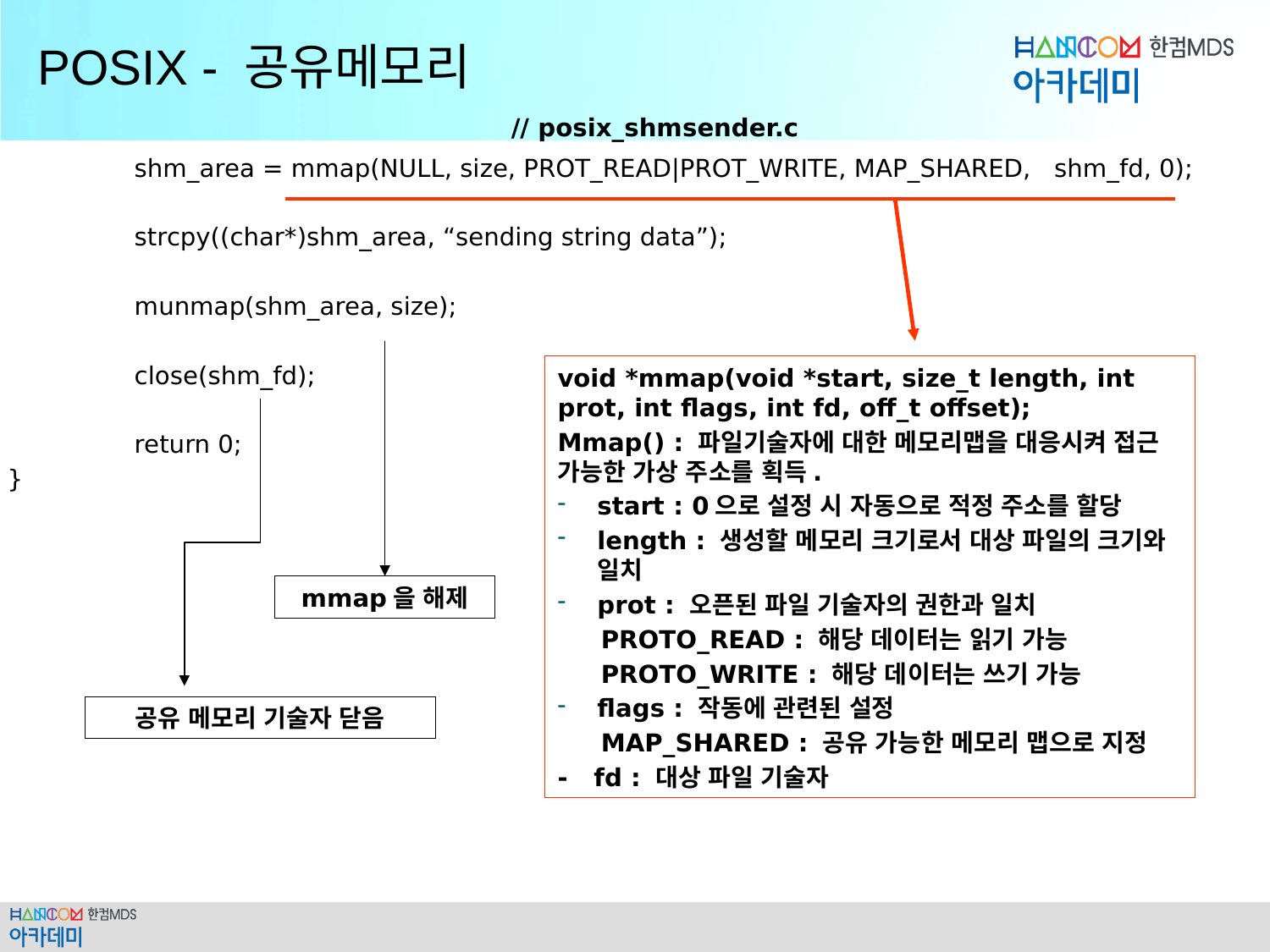

# POSIX - 공유메모리
// posix_shmsender.c
	shm_area = mmap(NULL, size, PROT_READ|PROT_WRITE, MAP_SHARED,   shm_fd, 0);

	strcpy((char*)shm_area, “sending string data”);

	munmap(shm_area, size);

	close(shm_fd);

	return 0;
}
void *mmap(void *start, size_t length, int prot, int flags, int fd, off_t offset);
Mmap() : 파일기술자에 대한 메모리맵을 대응시켜 접근 가능한 가상 주소를 획득.
start : 0으로 설정 시 자동으로 적정 주소를 할당
length : 생성할 메모리 크기로서 대상 파일의 크기와 일치
prot : 오픈된 파일 기술자의 권한과 일치
     PROTO_READ : 해당 데이터는 읽기 가능
     PROTO_WRITE : 해당 데이터는 쓰기 가능
flags : 작동에 관련된 설정
     MAP_SHARED : 공유 가능한 메모리 맵으로 지정
-   fd : 대상 파일 기술자
mmap을 해제
공유 메모리 기술자 닫음